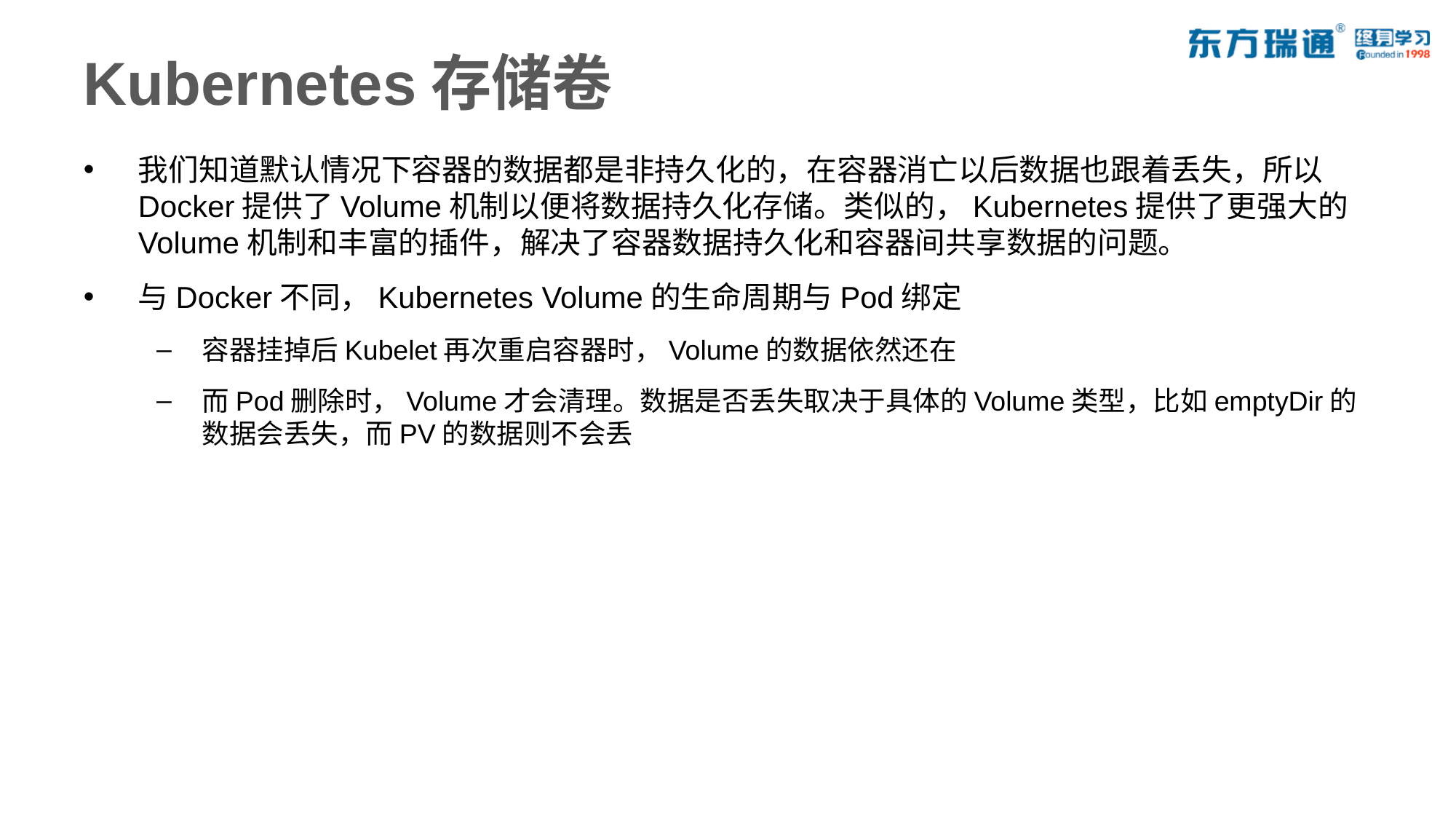

# Kubernetes存储卷
我们知道默认情况下容器的数据都是非持久化的，在容器消亡以后数据也跟着丢失，所以Docker提供了Volume机制以便将数据持久化存储。类似的，Kubernetes提供了更强大的Volume机制和丰富的插件，解决了容器数据持久化和容器间共享数据的问题。
与Docker不同，Kubernetes Volume的生命周期与Pod绑定
容器挂掉后Kubelet再次重启容器时，Volume的数据依然还在
而Pod删除时，Volume才会清理。数据是否丢失取决于具体的Volume类型，比如emptyDir的数据会丢失，而PV的数据则不会丢